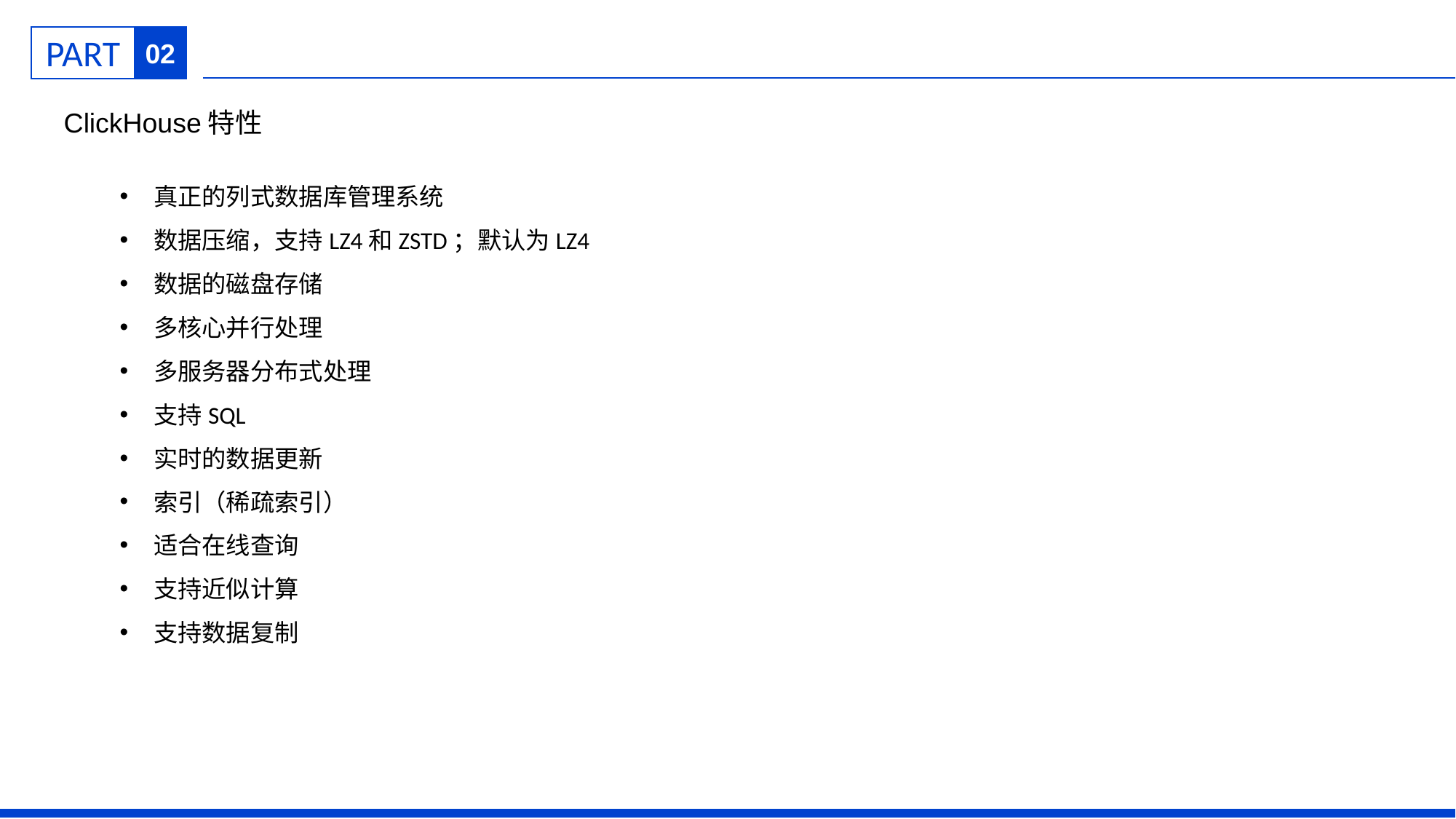

02
ClickHouse特性
真正的列式数据库管理系统
数据压缩，支持LZ4和ZSTD；默认为LZ4
数据的磁盘存储
多核心并行处理
多服务器分布式处理
支持SQL
实时的数据更新
索引（稀疏索引）
适合在线查询
支持近似计算
支持数据复制